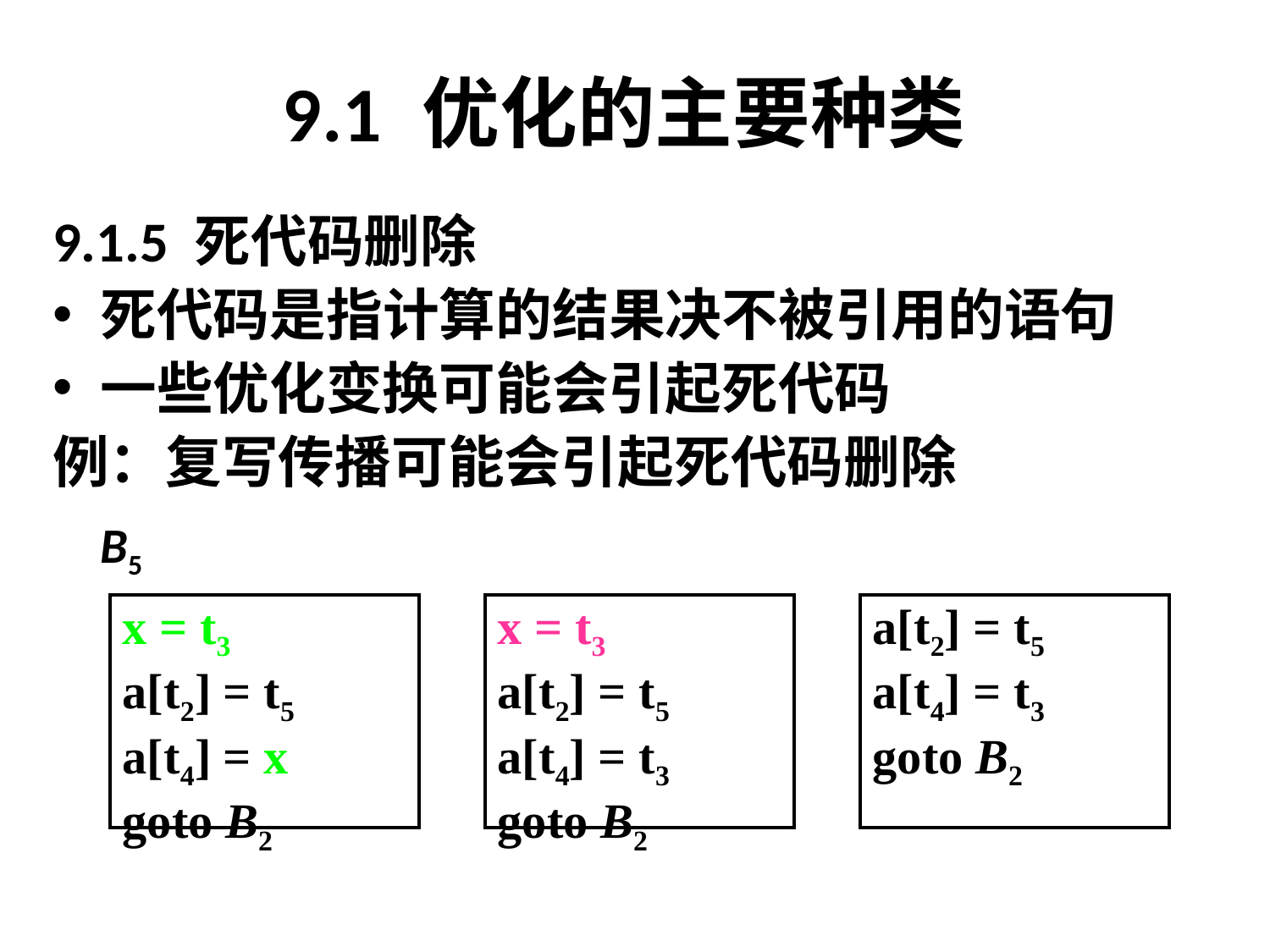

# 9.1 优化的主要种类
9.1.5 死代码删除
死代码是指计算的结果决不被引用的语句
一些优化变换可能会引起死代码
例：复写传播可能会引起死代码删除
	B5
x = t3
a[t2] = t5
a[t4] = x
goto B2
x = t3
a[t2] = t5
a[t4] = t3
goto B2
a[t2] = t5
a[t4] = t3
goto B2